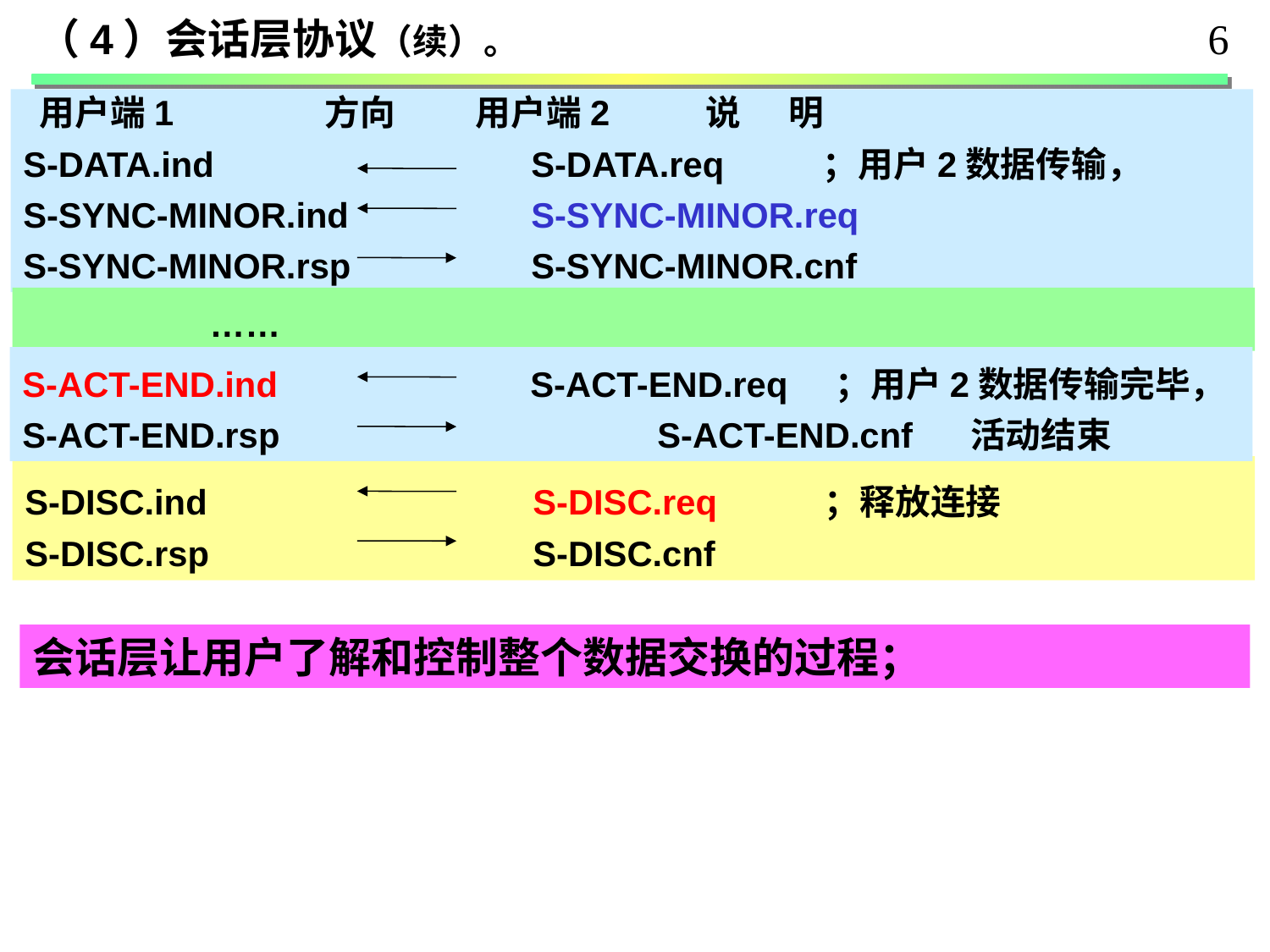

6
（4）会话层协议（续）。

 用户端1 	    方向          用户端2  	    说      明
S-DATA.ind	   		S-DATA.req	   ；用户2数据传输，
S-SYNC-MINOR.ind 		S-SYNC-MINOR.req
S-SYNC-MINOR.rsp 		S-SYNC-MINOR.cnf
                   ……

S-ACT-END.ind	        	S-ACT-END.req    ；用户2数据传输完毕，
S-ACT-END.rsp	       		S-ACT-END.cnf     活动结束
S-DISC.ind	   		S-DISC.req	   ；释放连接
S-DISC.rsp	   		S-DISC.cnf

会话层让用户了解和控制整个数据交换的过程；